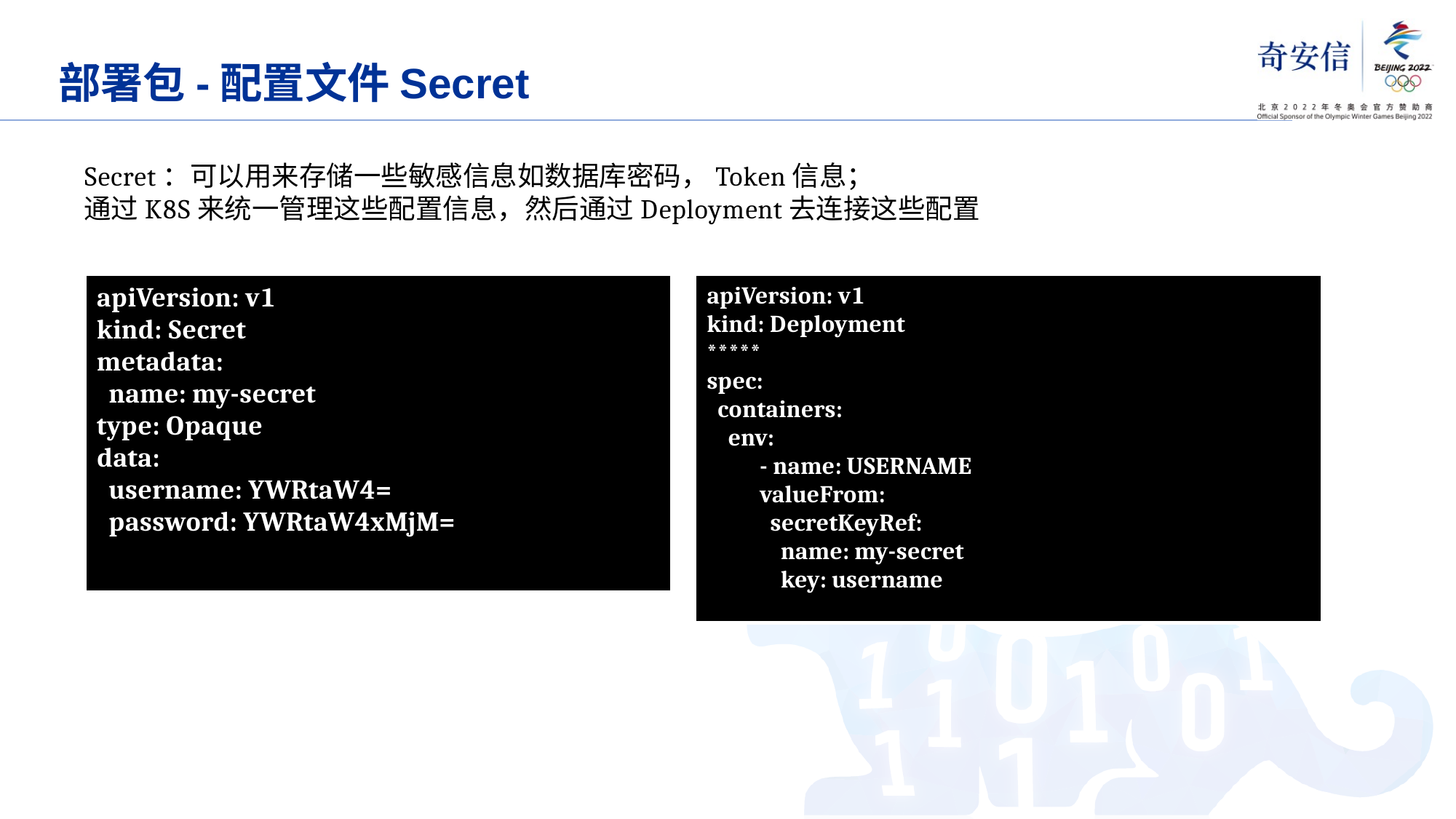

# 部署包-配置文件Secret
Secret：可以用来存储一些敏感信息如数据库密码，Token信息；
通过K8S来统一管理这些配置信息，然后通过Deployment去连接这些配置
| apiVersion: v1 kind: Secret metadata: name: my-secret type: Opaque data: username: YWRtaW4= password: YWRtaW4xMjM= |
| --- |
| apiVersion: v1 kind: Deployment \*\*\*\*\* spec: containers: env: - name: USERNAME valueFrom: secretKeyRef: name: my-secret key: username |
| --- |